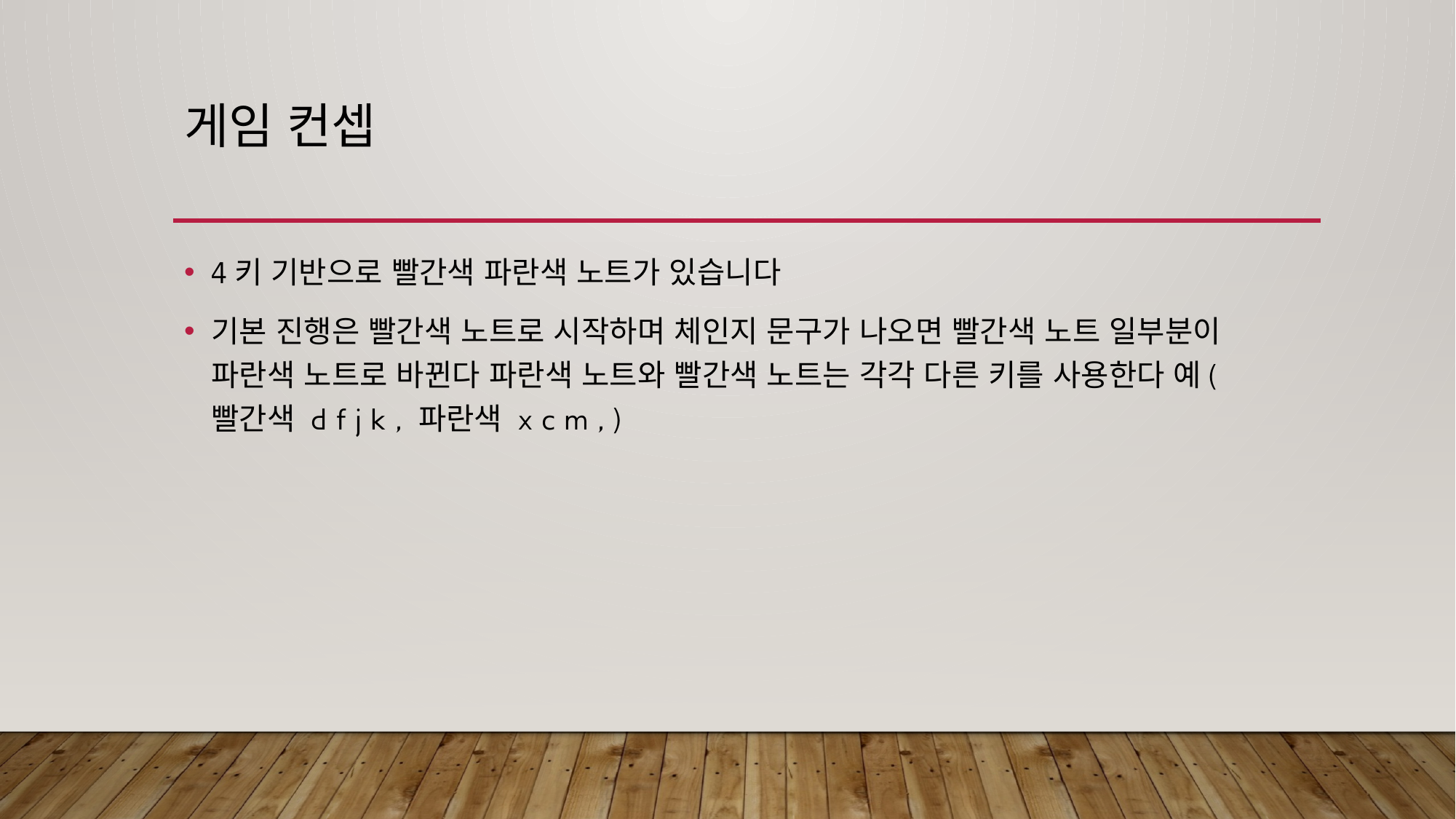

# 게임 컨셉
4키 기반으로 빨간색 파란색 노트가 있습니다
기본 진행은 빨간색 노트로 시작하며 체인지 문구가 나오면 빨간색 노트 일부분이 파란색 노트로 바뀐다 파란색 노트와 빨간색 노트는 각각 다른 키를 사용한다 예( 빨간색 d f j k , 파란색 x c m , )